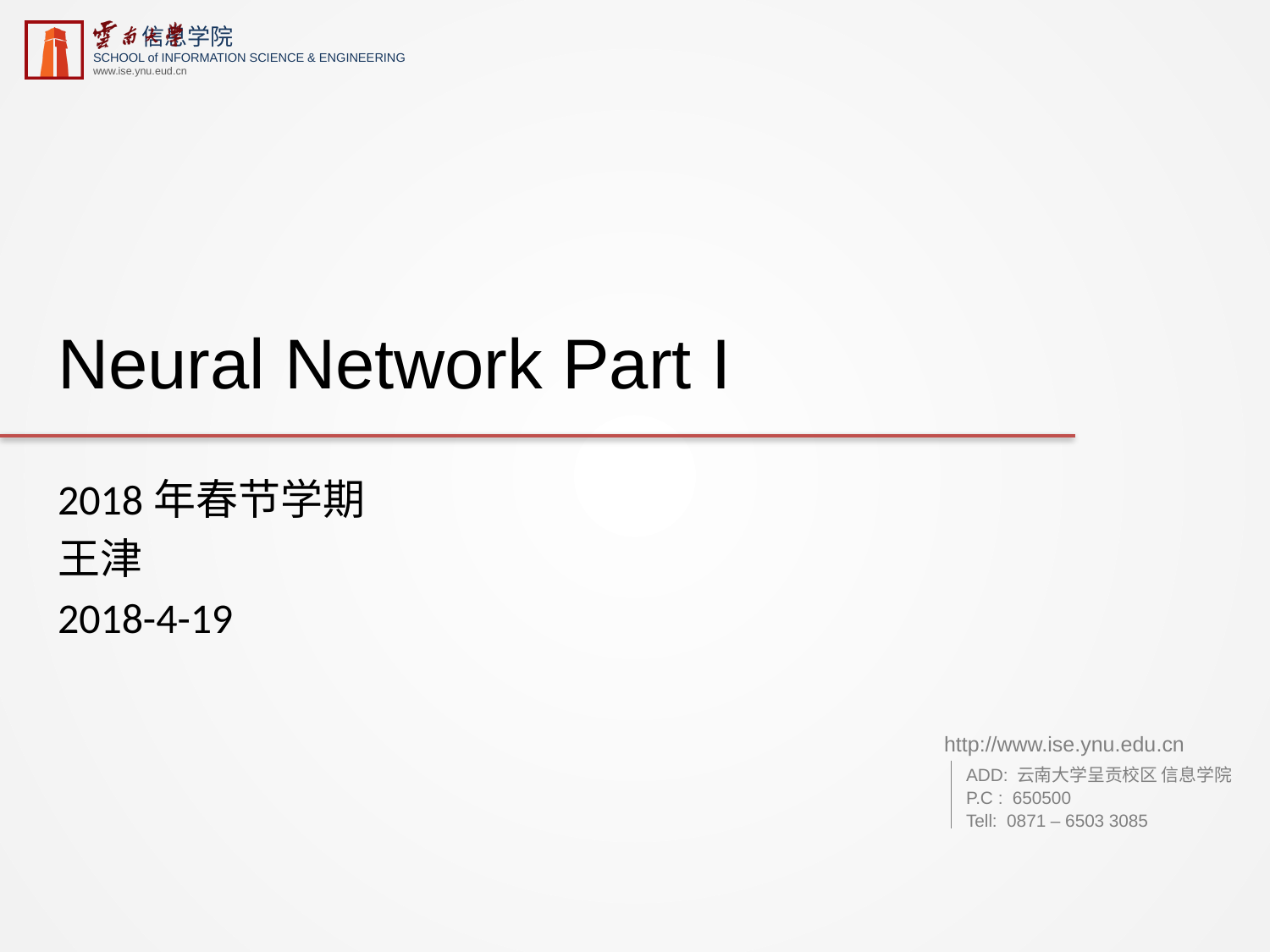

# Neural Network Part I
2018年春节学期
王津
2018-4-19